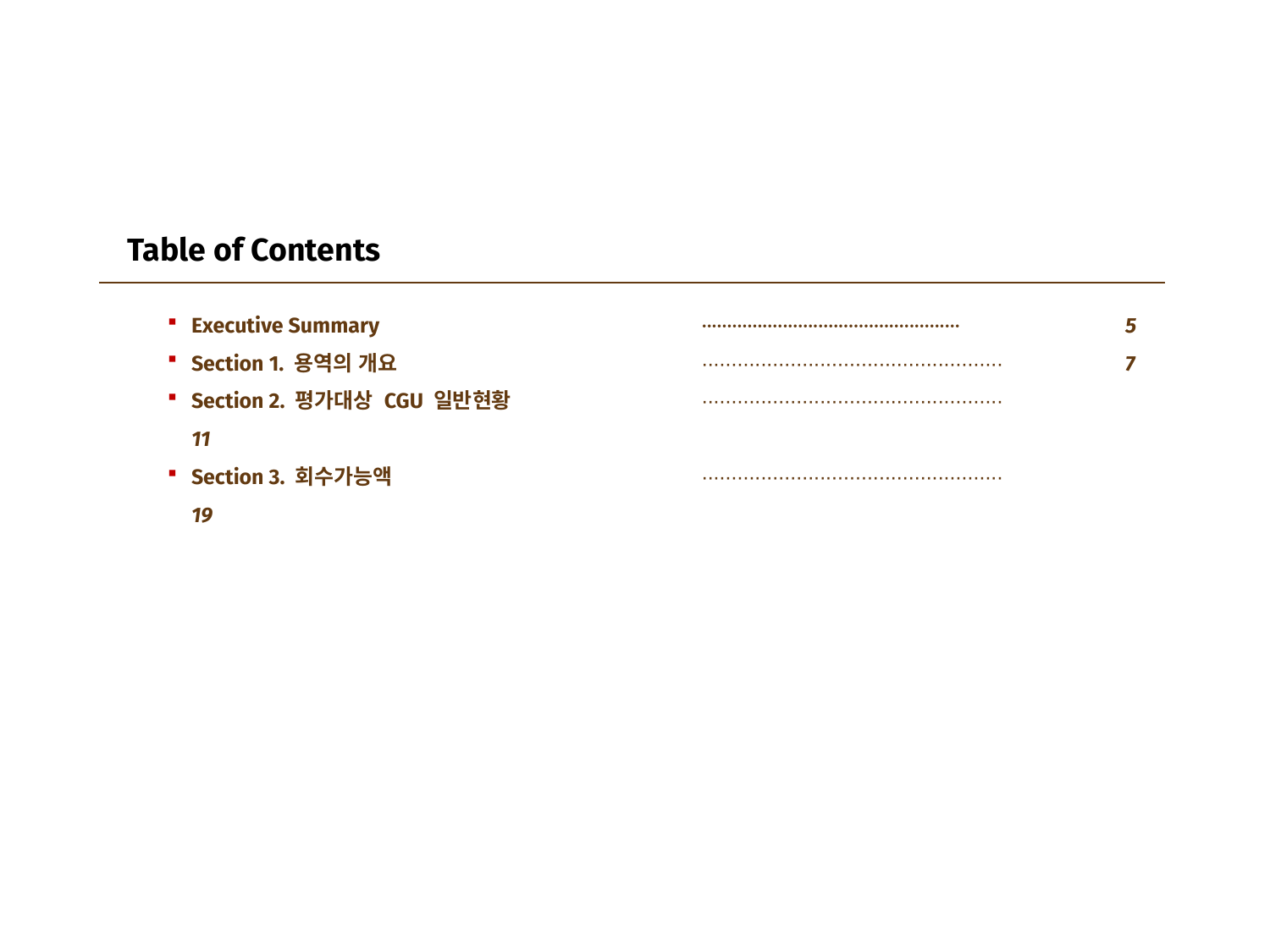

Table of Contents
Executive Summary	∙∙∙∙∙∙∙∙∙∙∙∙∙∙∙∙∙∙∙∙∙∙∙∙∙∙∙∙∙∙∙∙∙∙∙∙∙∙∙∙∙∙∙∙∙∙∙∙∙∙∙	5
Section 1. 용역의 개요	∙∙∙∙∙∙∙∙∙∙∙∙∙∙∙∙∙∙∙∙∙∙∙∙∙∙∙∙∙∙∙∙∙∙∙∙∙∙∙∙∙∙∙∙∙∙∙∙∙∙∙	7
Section 2. 평가대상 CGU 일반현황	∙∙∙∙∙∙∙∙∙∙∙∙∙∙∙∙∙∙∙∙∙∙∙∙∙∙∙∙∙∙∙∙∙∙∙∙∙∙∙∙∙∙∙∙∙∙∙∙∙∙∙	11
Section 3. 회수가능액	∙∙∙∙∙∙∙∙∙∙∙∙∙∙∙∙∙∙∙∙∙∙∙∙∙∙∙∙∙∙∙∙∙∙∙∙∙∙∙∙∙∙∙∙∙∙∙∙∙∙∙	19